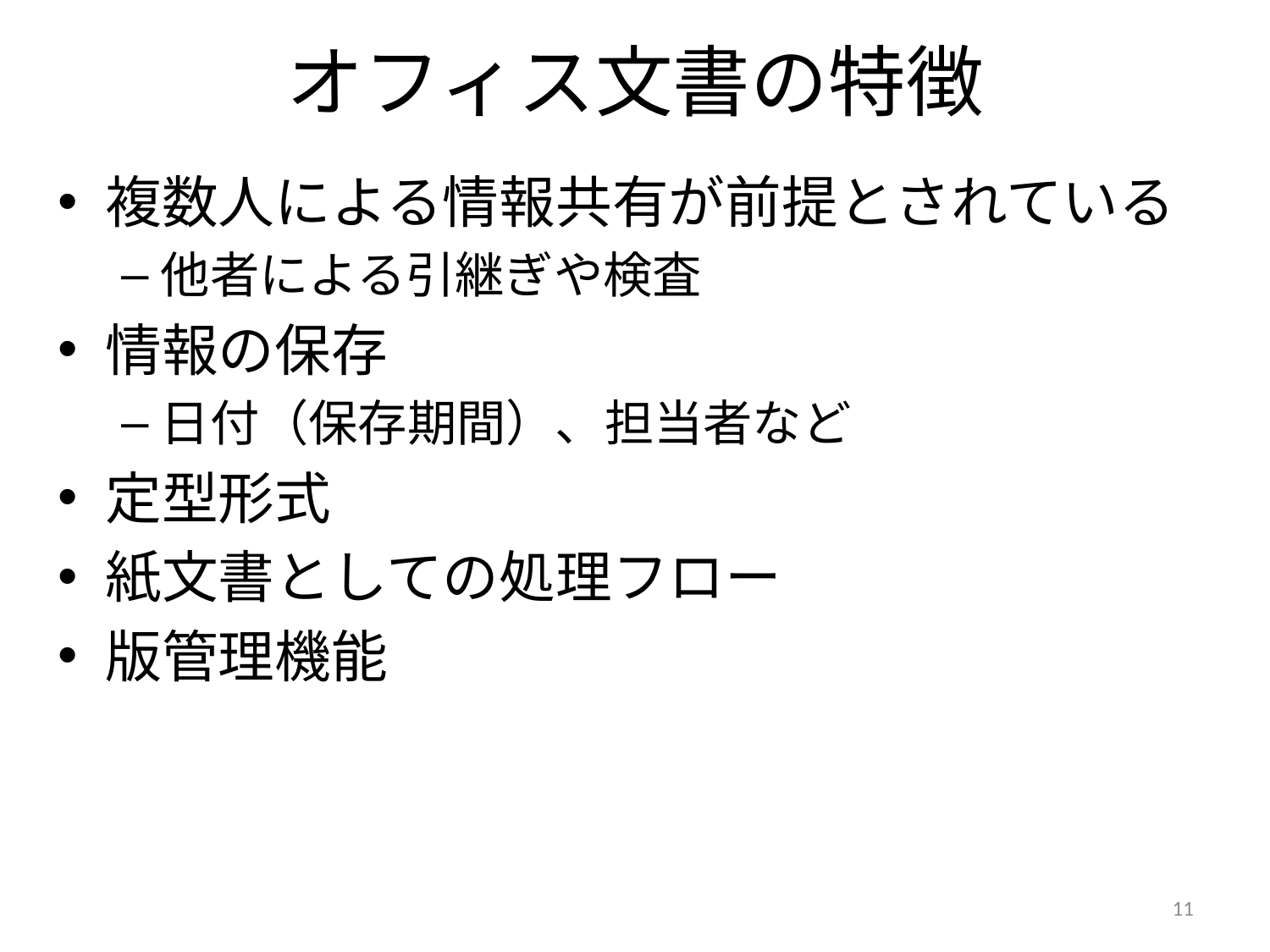

# オフィス文書の特徴
複数人による情報共有が前提とされている
他者による引継ぎや検査
情報の保存
日付（保存期間）、担当者など
定型形式
紙文書としての処理フロー
版管理機能
11